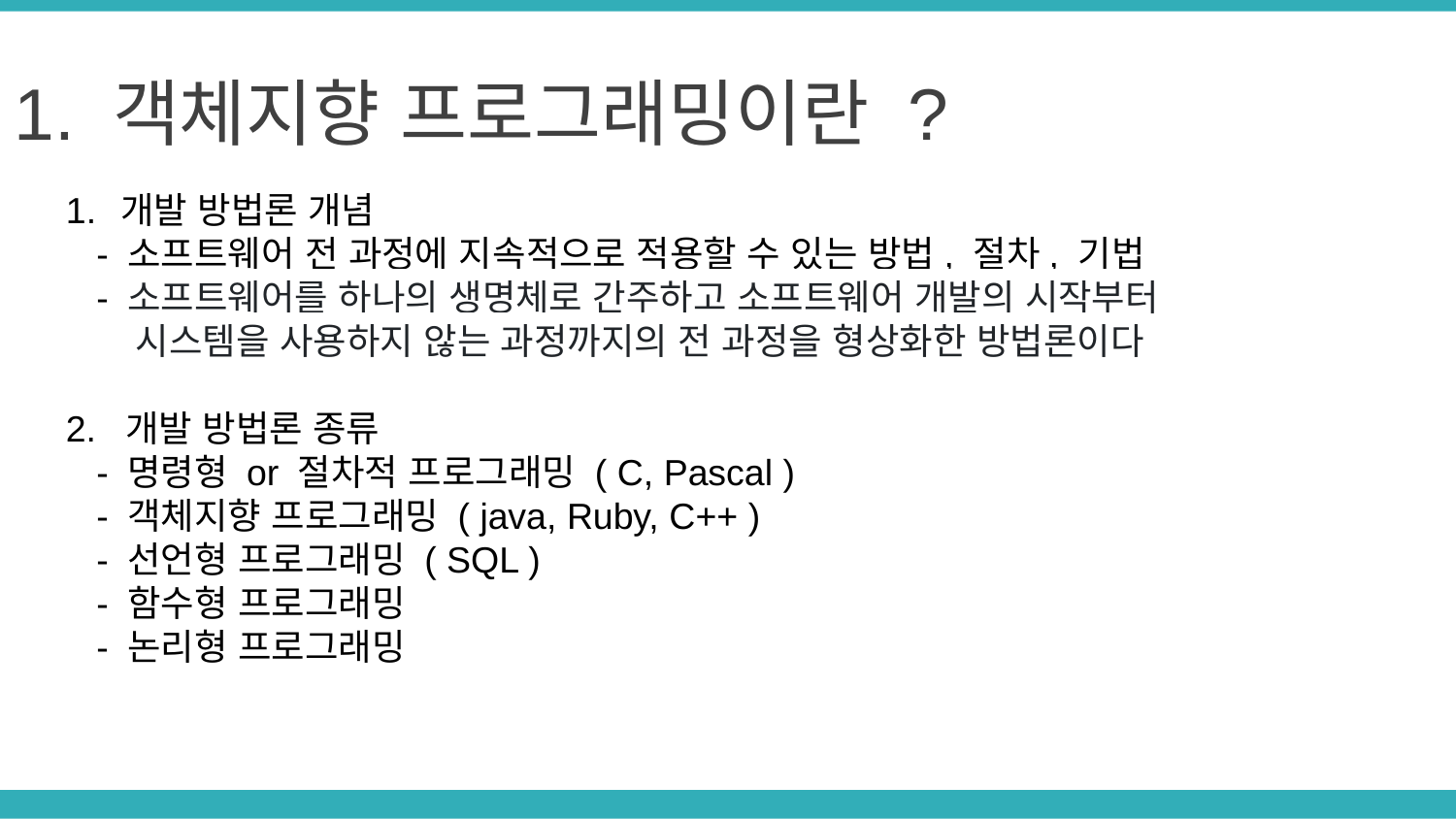

1. 객체지향 프로그래밍이란 ?
개발 방법론 개념
   - 소프트웨어 전 과정에 지속적으로 적용할 수 있는 방법, 절차, 기법
   - 소프트웨어를 하나의 생명체로 간주하고 소프트웨어 개발의 시작부터
      시스템을 사용하지 않는 과정까지의 전 과정을 형상화한 방법론이다

2.  개발 방법론 종류
   - 명령형 or 절차적 프로그래밍 ( C, Pascal )
   - 객체지향 프로그래밍 ( java, Ruby, C++ )
   - 선언형 프로그래밍 ( SQL )
   - 함수형 프로그래밍
   - 논리형 프로그래밍